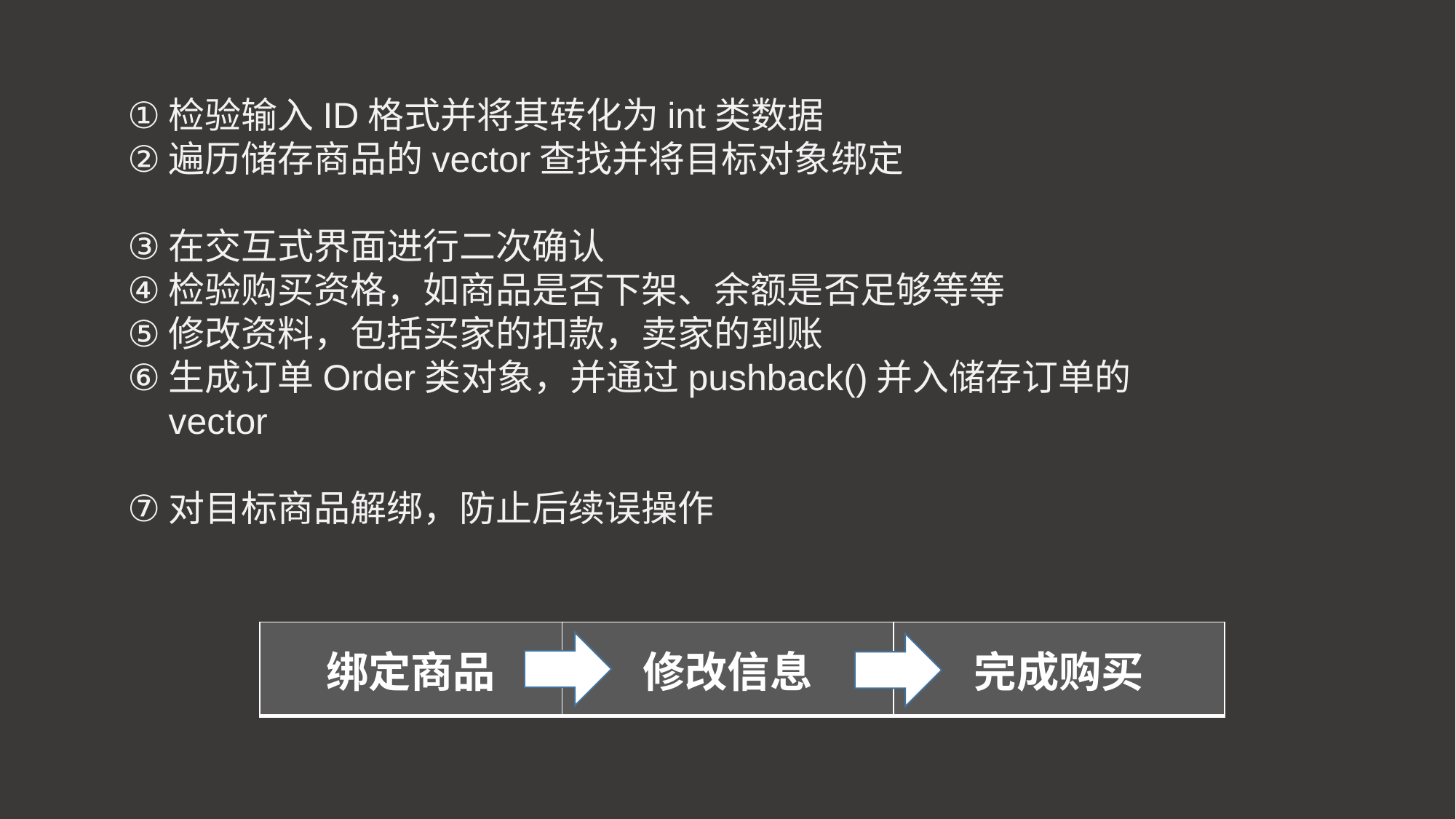

检验输入ID格式并将其转化为int类数据
遍历储存商品的vector查找并将目标对象绑定

在交互式界面进行二次确认
检验购买资格，如商品是否下架、余额是否足够等等
修改资料，包括买家的扣款，卖家的到账
生成订单Order类对象，并通过pushback()并入储存订单的vector

对目标商品解绑，防止后续误操作
| 绑定商品 | 修改信息 | 完成购买 |
| --- | --- | --- |